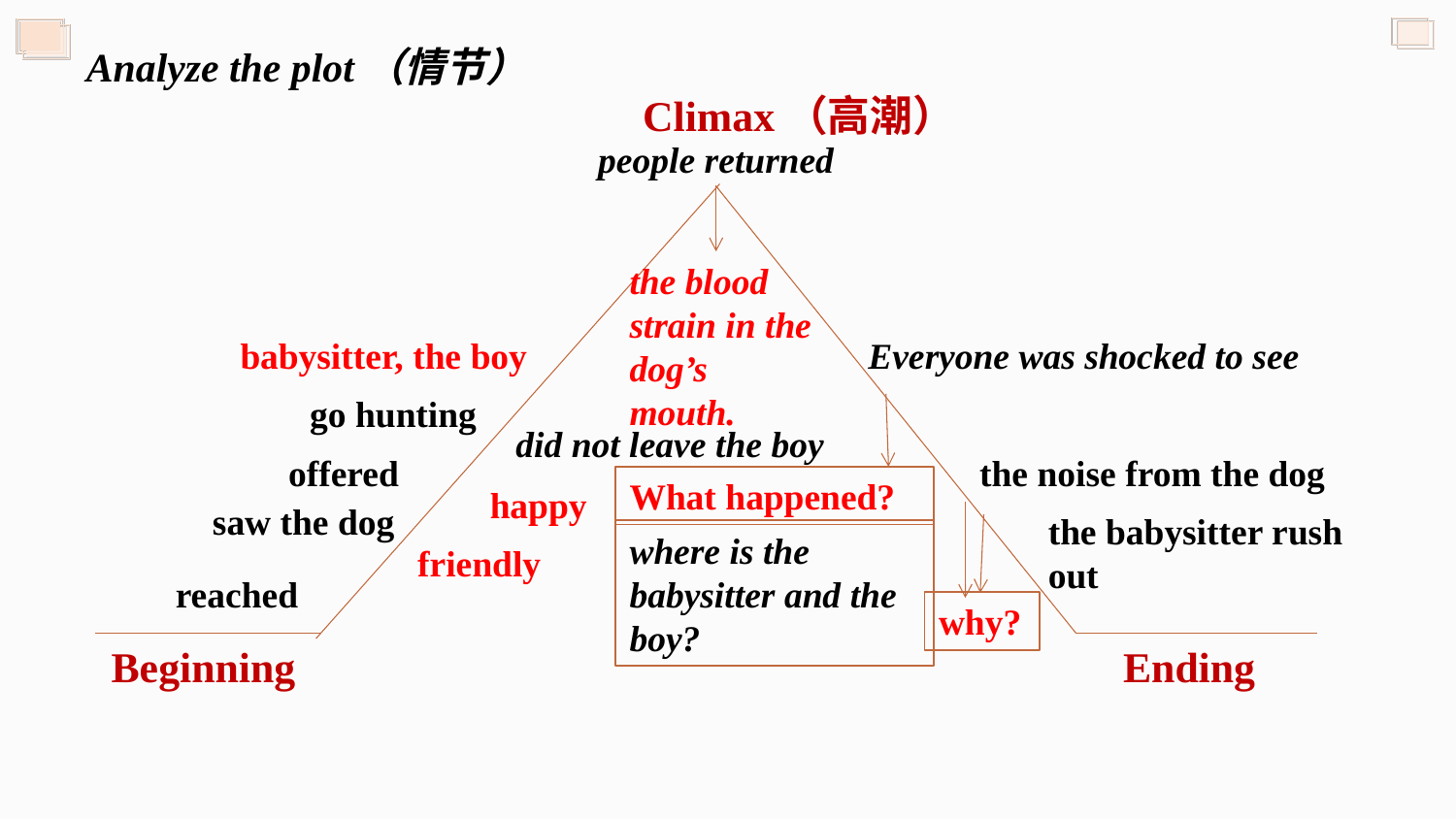

Analyze the plot（情节）
Climax（高潮）
people returned
the blood strain in the dog’s mouth.
babysitter, the boy
Everyone was shocked to see
go hunting
did not leave the boy
offered
the noise from the dog
What happened?
happy
saw the dog
the babysitter rush out
where is the babysitter and the boy?
friendly
reached
why?
Beginning
Ending